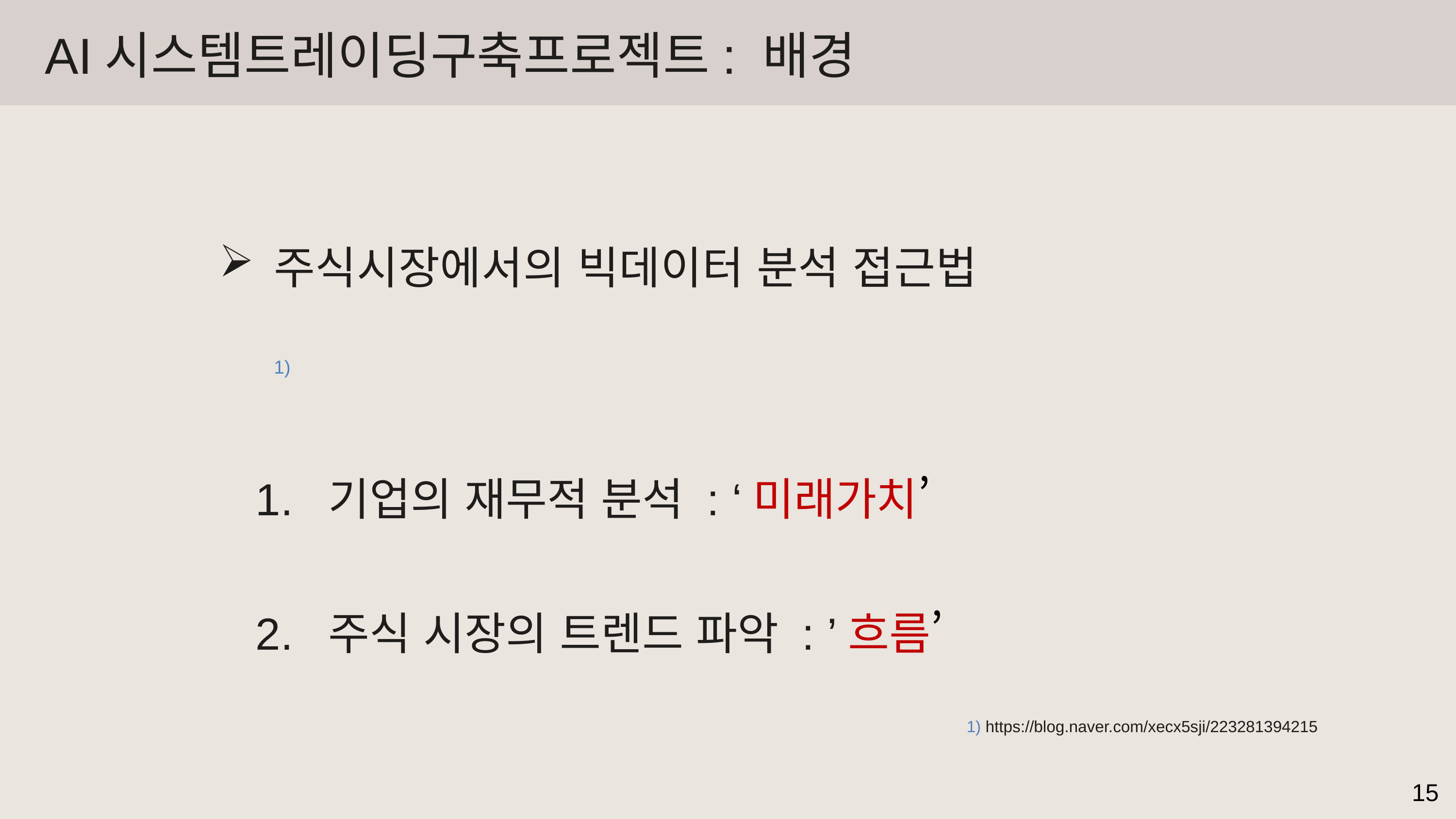

AI시스템트레이딩구축프로젝트: 배경
주식시장에서의 빅데이터 분석 접근법1)
기업의 재무적 분석 : ‘미래가치’
주식 시장의 트렌드 파악 : ’흐름’
1) https://blog.naver.com/xecx5sji/223281394215
15